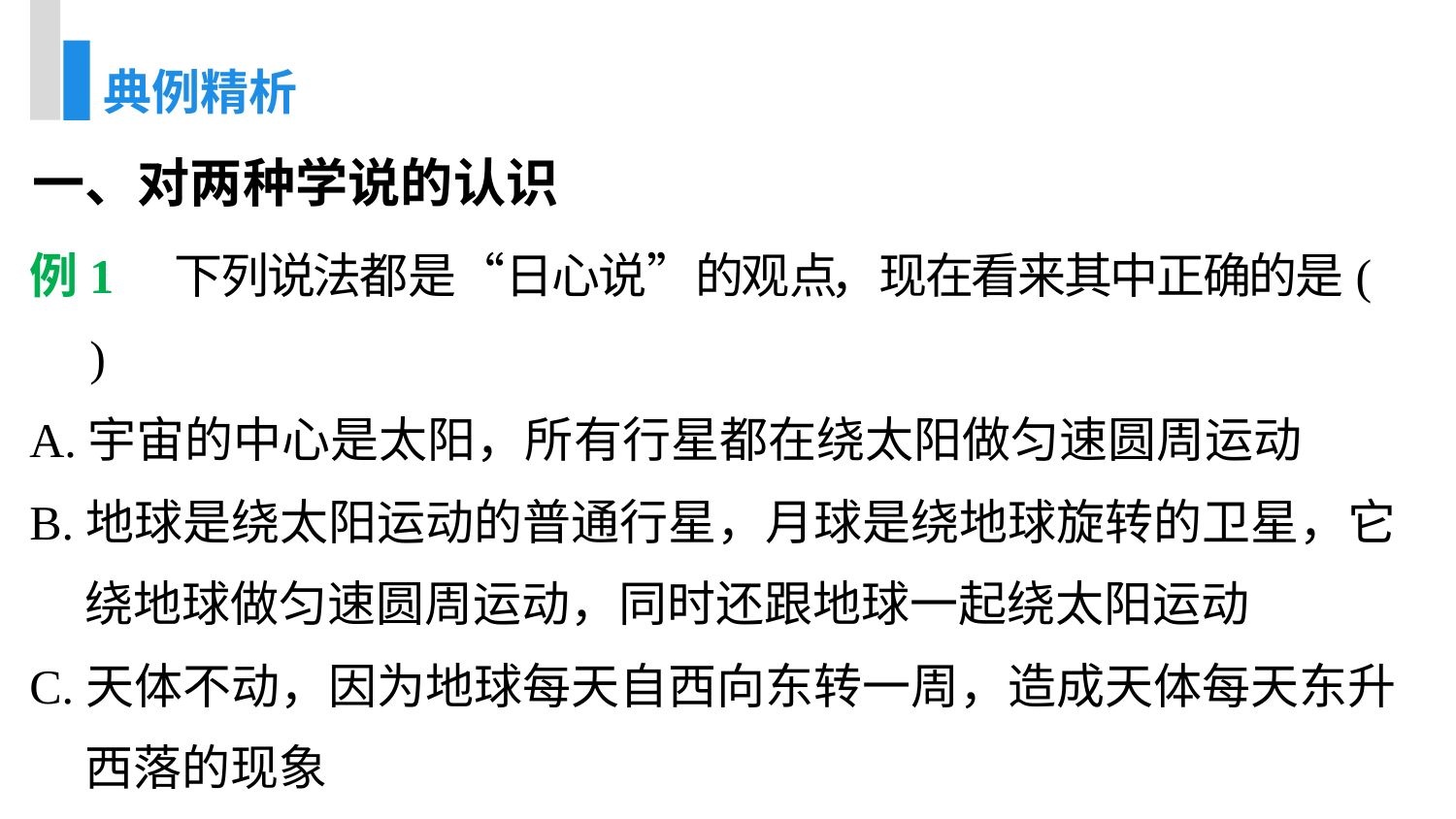

典例精析
一、对两种学说的认识
例1　下列说法都是“日心说”的观点，现在看来其中正确的是(　　)
A.宇宙的中心是太阳，所有行星都在绕太阳做匀速圆周运动
B.地球是绕太阳运动的普通行星，月球是绕地球旋转的卫星，它
    绕地球做匀速圆周运动，同时还跟地球一起绕太阳运动
C.天体不动，因为地球每天自西向东转一周，造成天体每天东升
    西落的现象
D.与日地距离相比，恒星离地球十分遥远，比日地间距离大得多